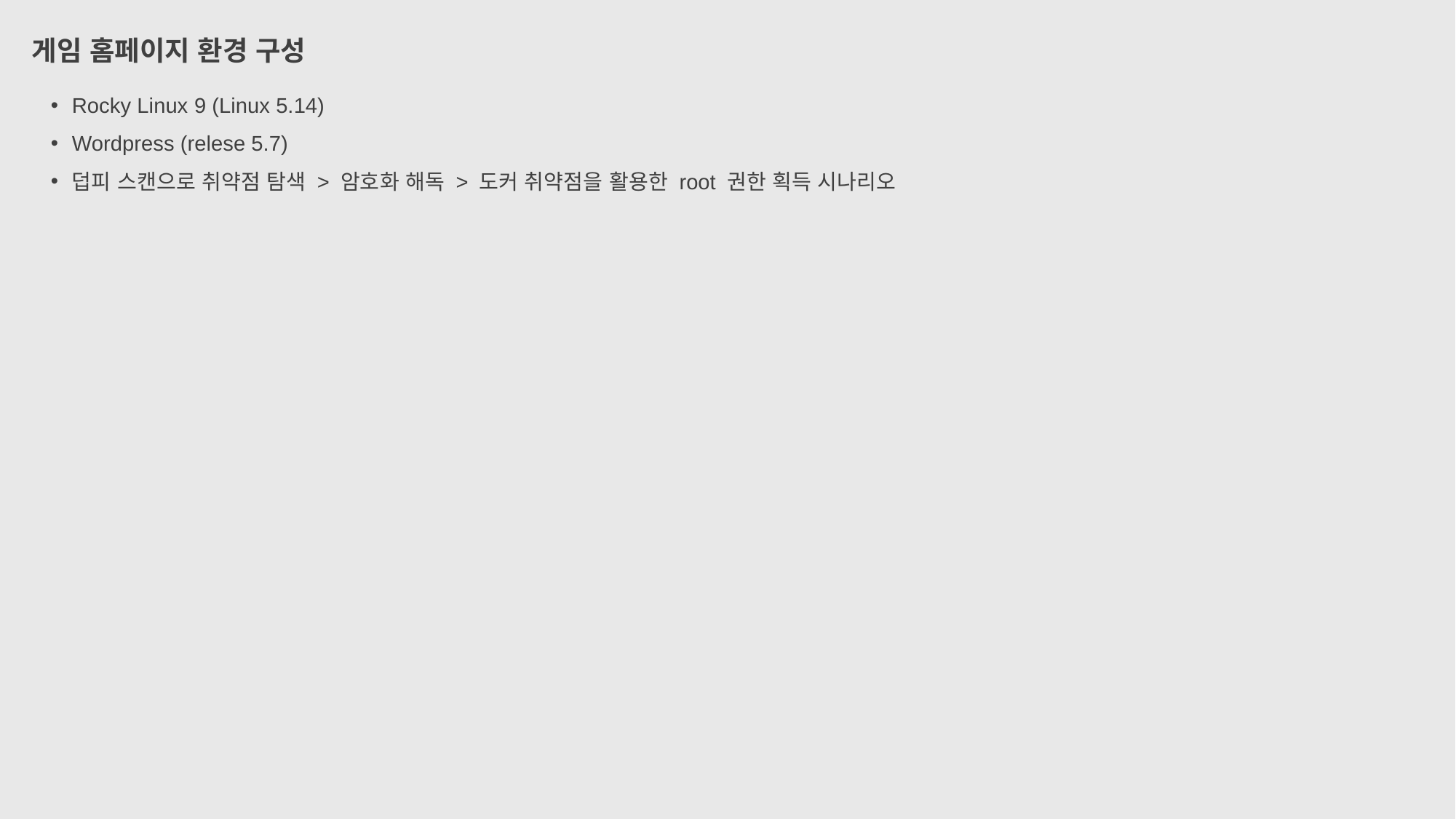

# 게임 홈페이지 환경 구성
Rocky Linux 9 (Linux 5.14)
Wordpress (relese 5.7)
덥피 스캔으로 취약점 탐색 > 암호화 해독 > 도커 취약점을 활용한 root 권한 획득 시나리오